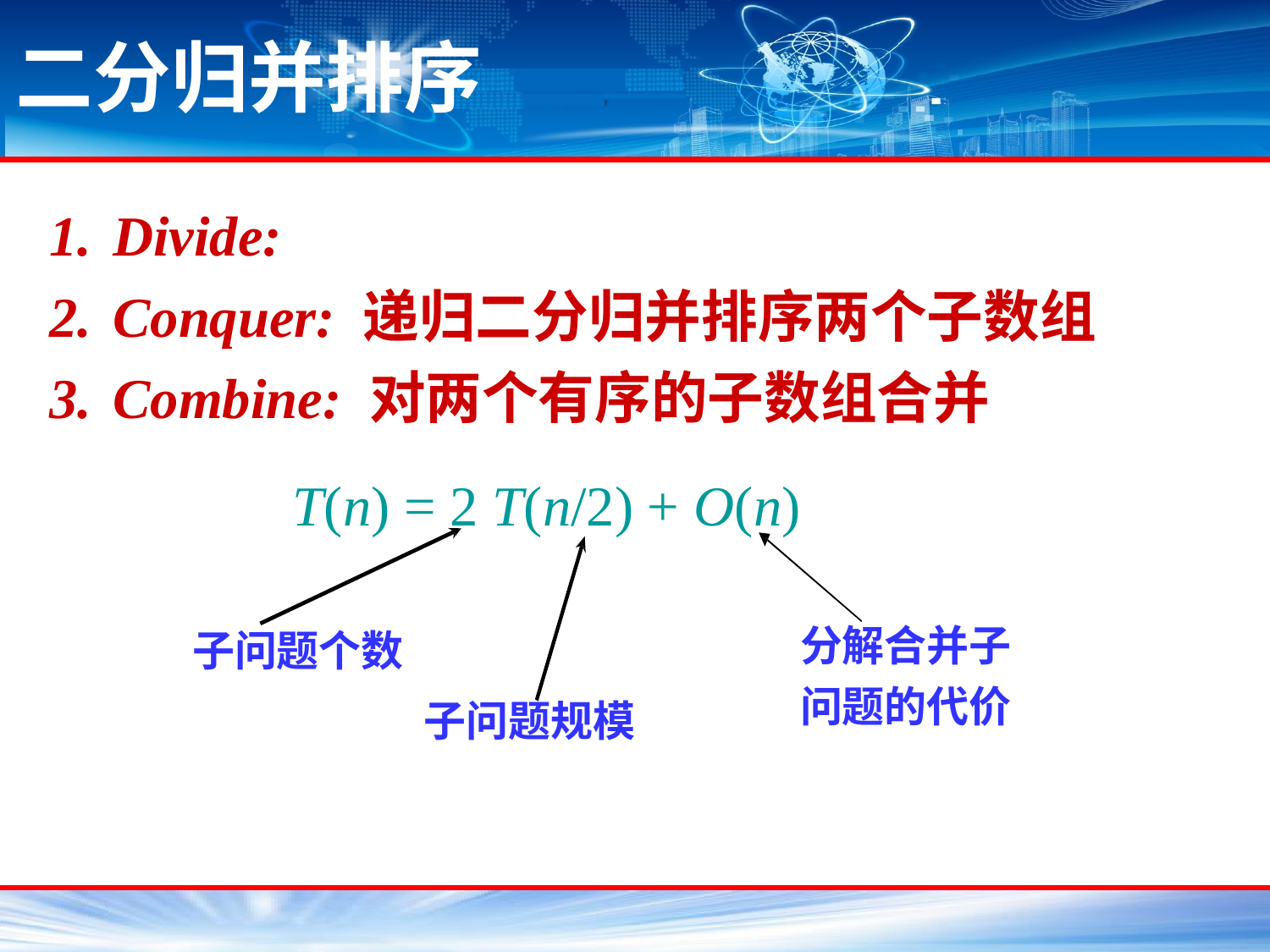

# 二分归并排序
Divide:
Conquer: 递归二分归并排序两个子数组
Combine: 对两个有序的子数组合并
T(n) = 2 T(n/2) + O(n)

      子问题个数
      子问题规模
分解合并子问题的代价